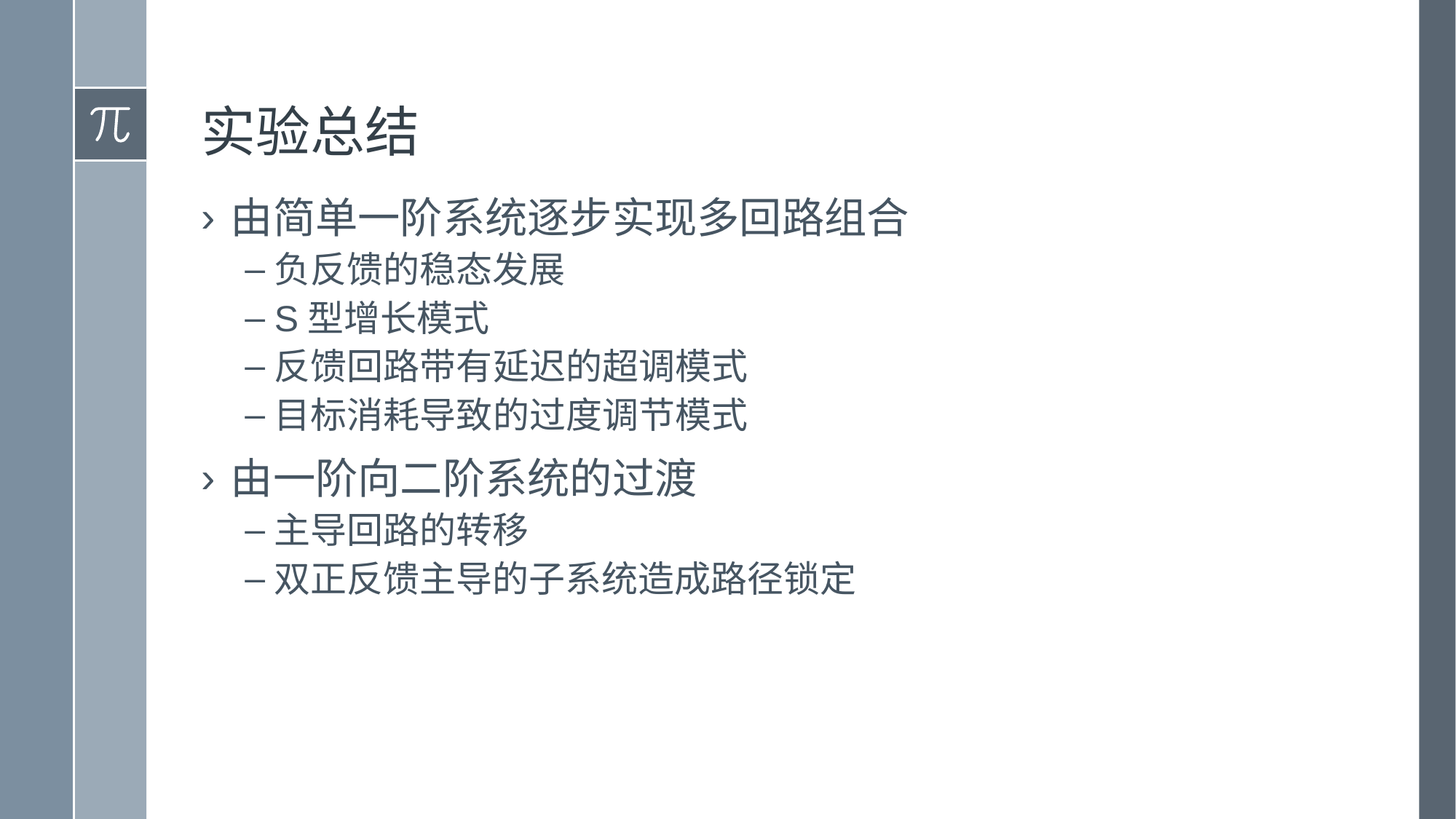

# 实验总结
由简单一阶系统逐步实现多回路组合
负反馈的稳态发展
S型增长模式
反馈回路带有延迟的超调模式
目标消耗导致的过度调节模式
由一阶向二阶系统的过渡
主导回路的转移
双正反馈主导的子系统造成路径锁定